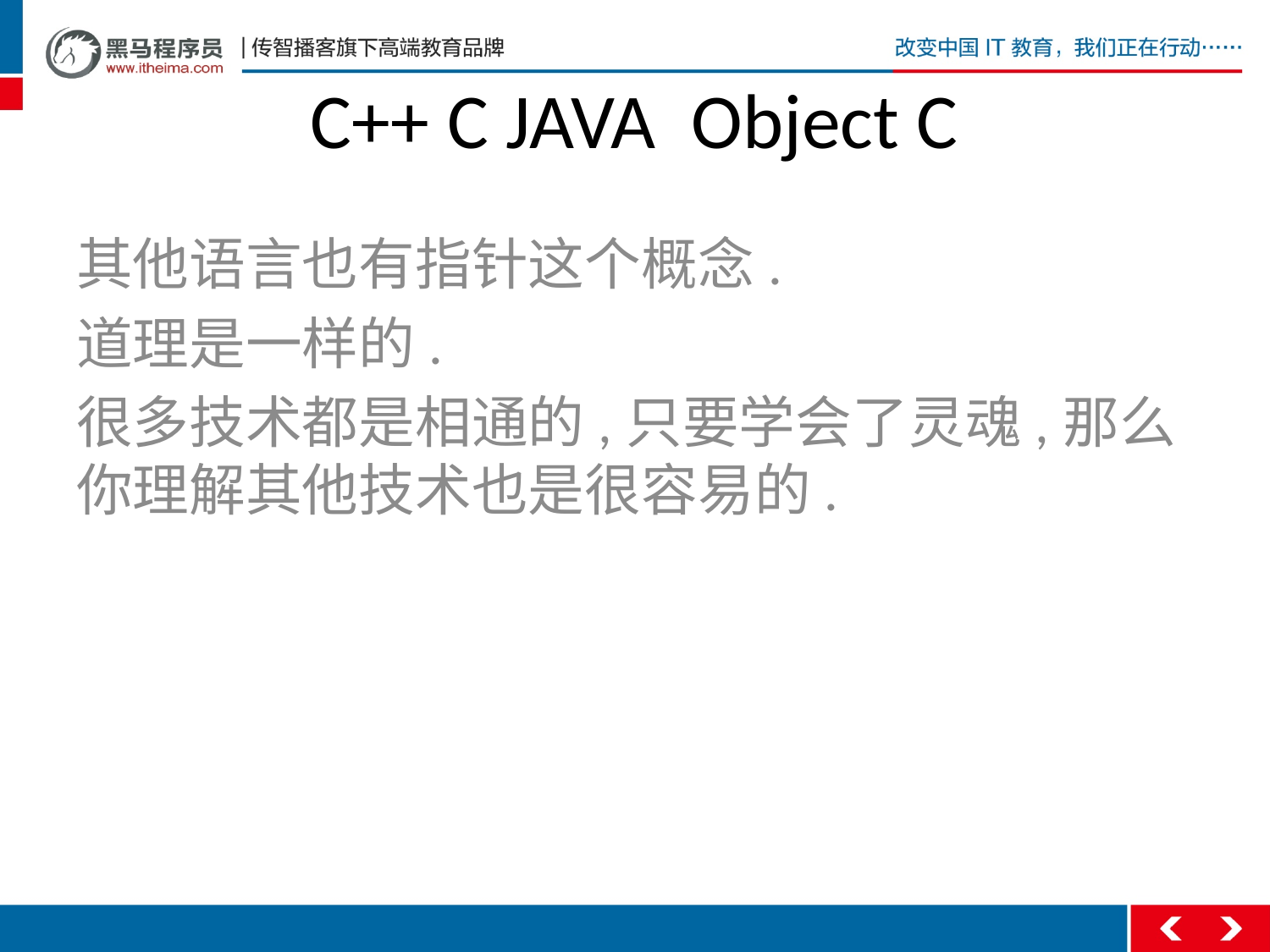

# C++ C JAVA  Object C
其他语言也有指针这个概念.
道理是一样的.
很多技术都是相通的,只要学会了灵魂,那么你理解其他技术也是很容易的.